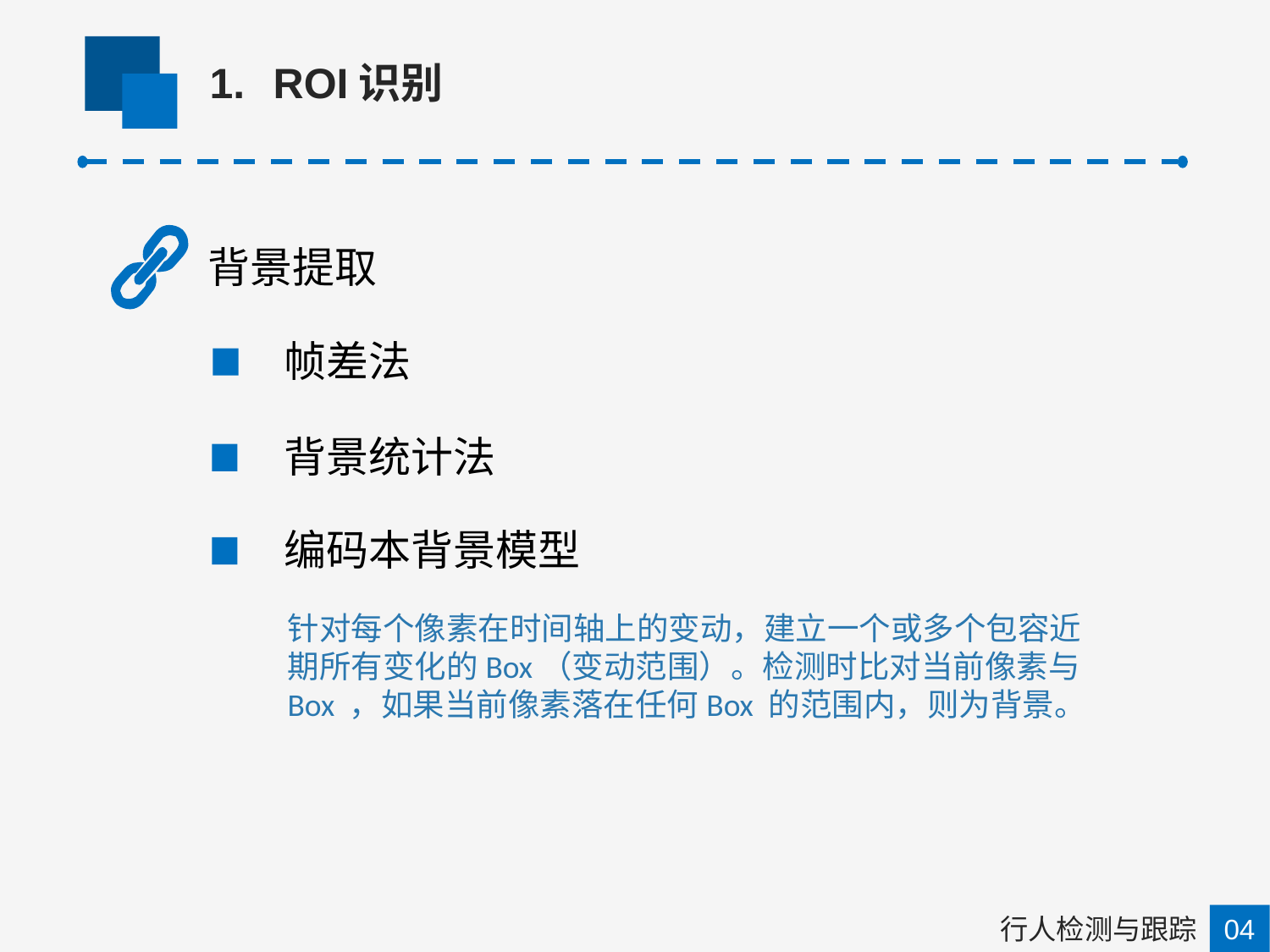

ROI识别

背景提取
帧差法

背景统计法

编码本背景模型

针对每个像素在时间轴上的变动，建立一个或多个包容近期所有变化的Box（变动范围）。检测时比对当前像素与Box ，如果当前像素落在任何Box 的范围内，则为背景。

行人检测与跟踪
04